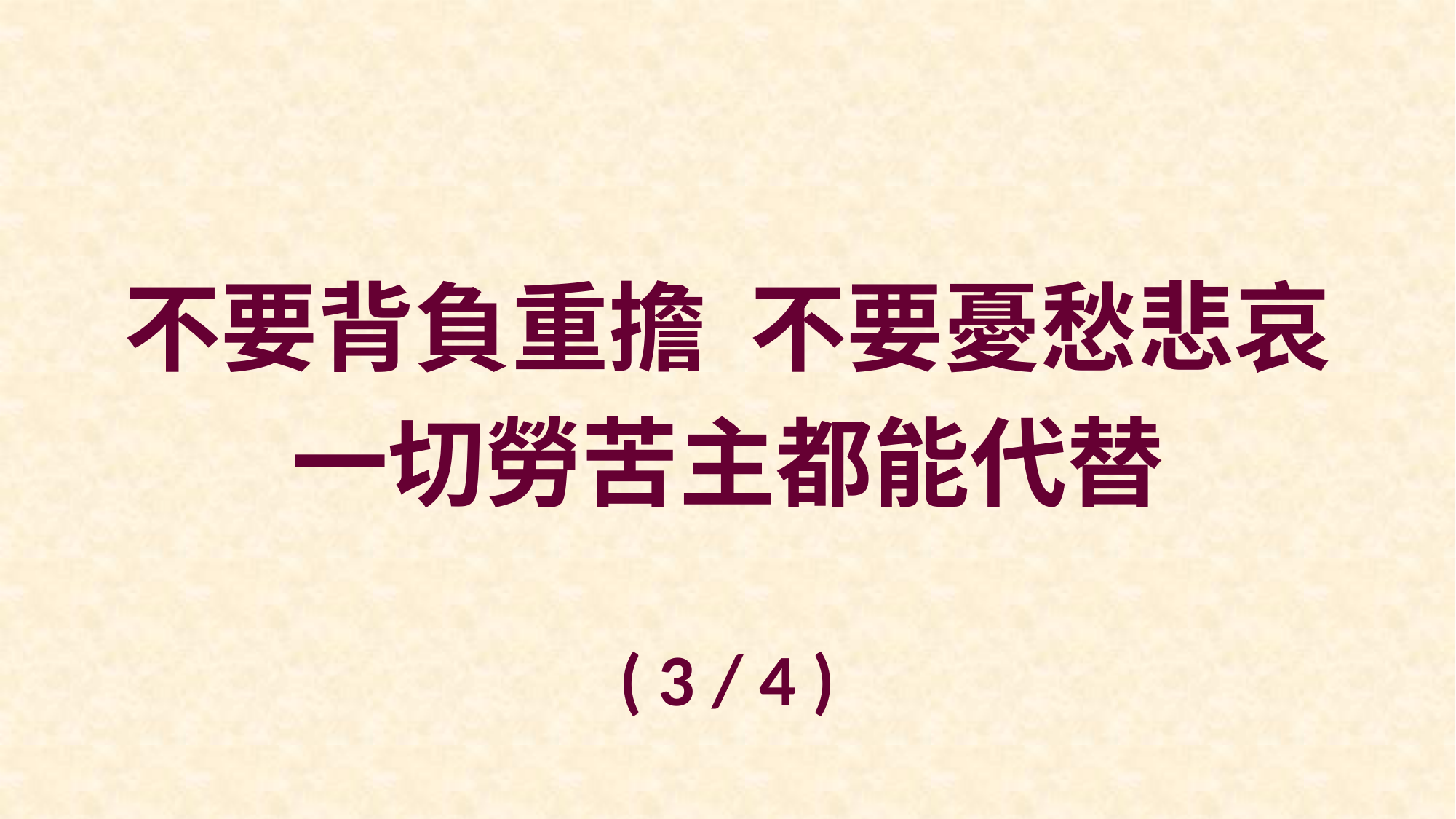

不要背負重擔  不要憂愁悲哀
一切勞苦主都能代替
( 3 / 4 )